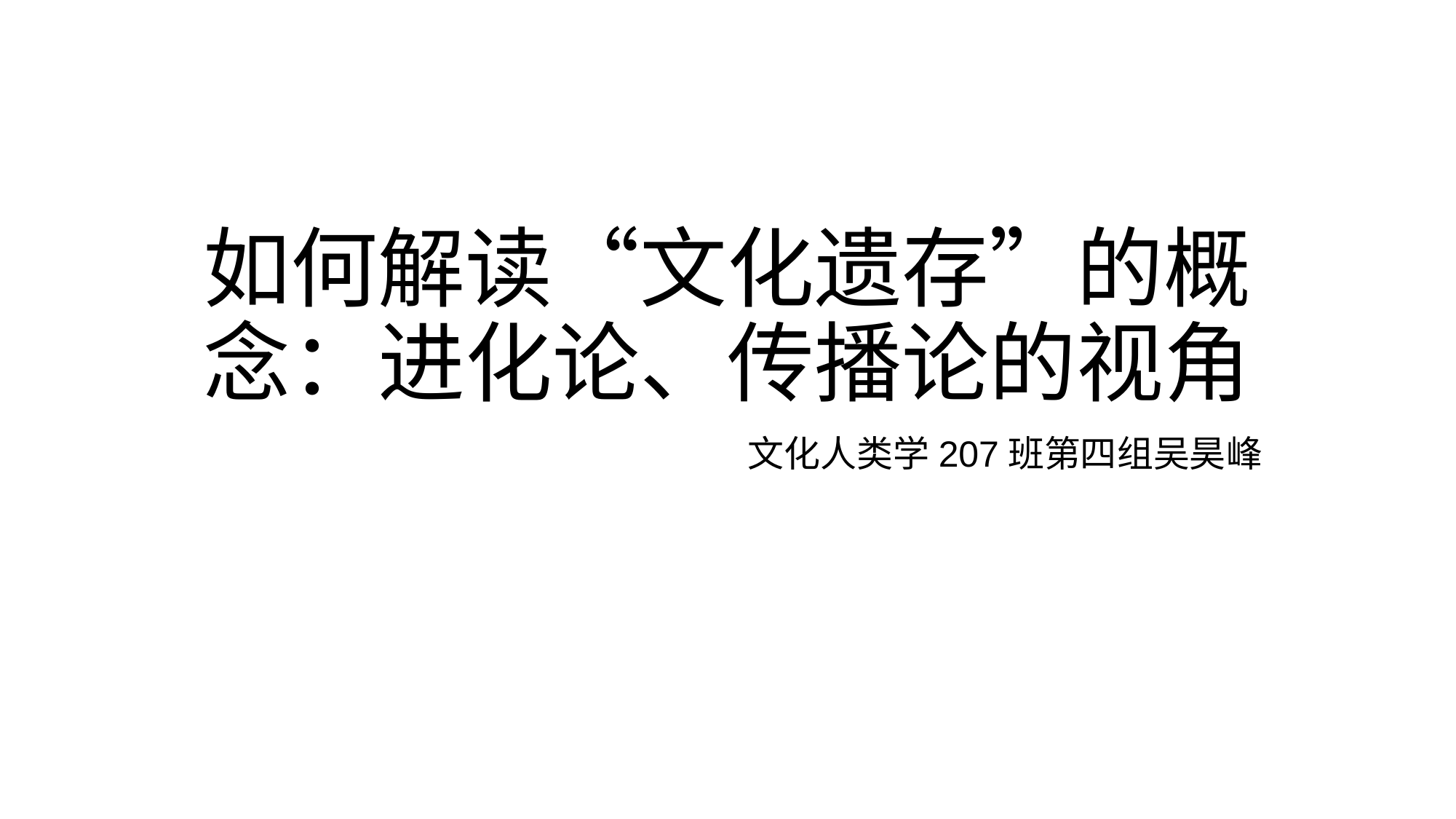

# 如何解读“文化遗存”的概念：进化论、传播论的视角
文化人类学207班第四组吴昊峰